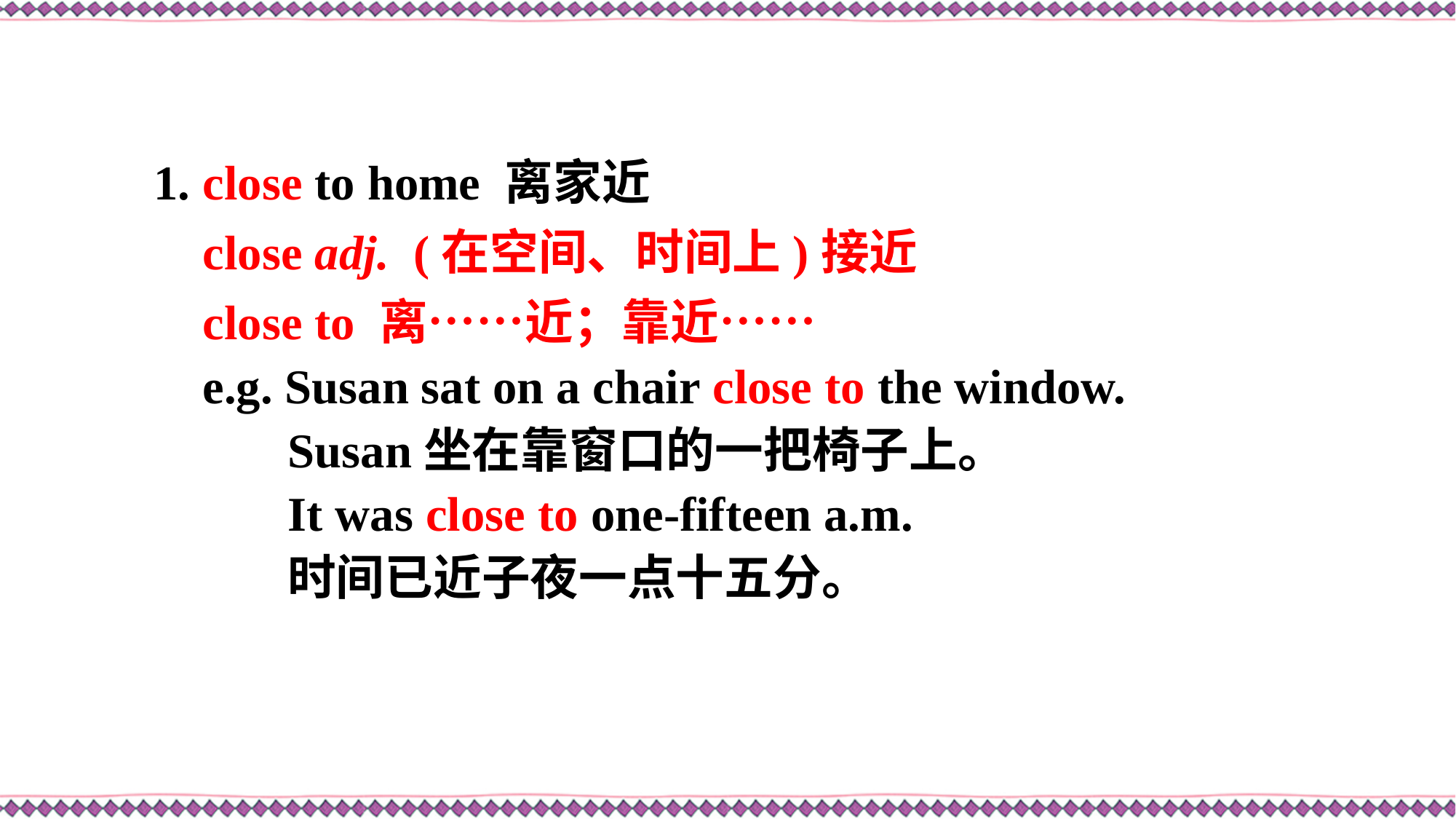

1. close to home 离家近
    close adj.  (在空间、时间上)接近
    close to 离……近；靠近……
    e.g. Susan sat on a chair close to the window.
           Susan坐在靠窗口的一把椅子上。
           It was close to one-fifteen a.m.
           时间已近子夜一点十五分。